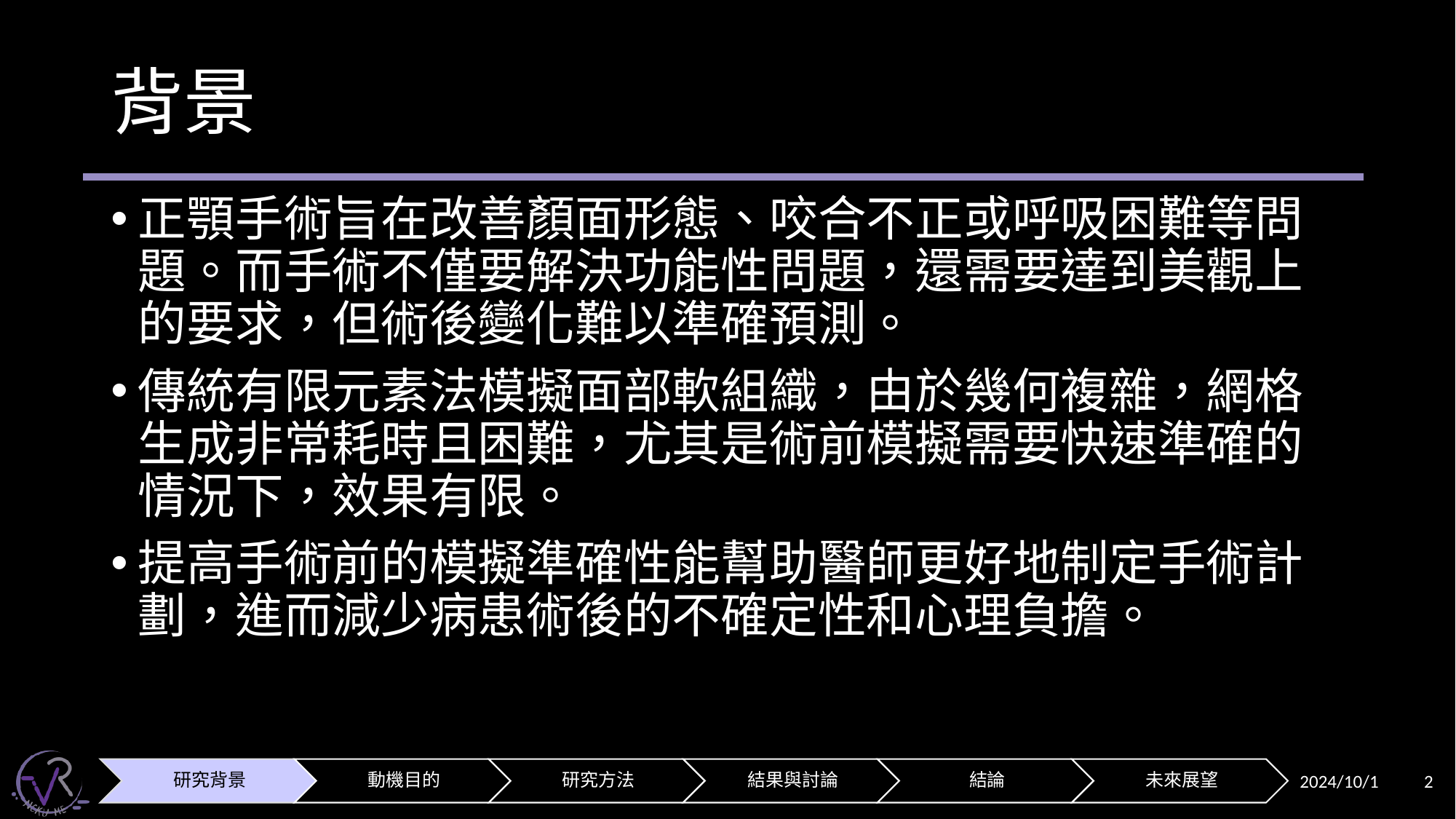

# 背景
正顎手術旨在改善顏面形態、咬合不正或呼吸困難等問題。而手術不僅要解決功能性問題，還需要達到美觀上的要求，但術後變化難以準確預測。
傳統有限元素法模擬面部軟組織，由於幾何複雜，網格生成非常耗時且困難，尤其是術前模擬需要快速準確的情況下，效果有限。
提高手術前的模擬準確性能幫助醫師更好地制定手術計劃，進而減少病患術後的不確定性和心理負擔。
2024/10/1
2